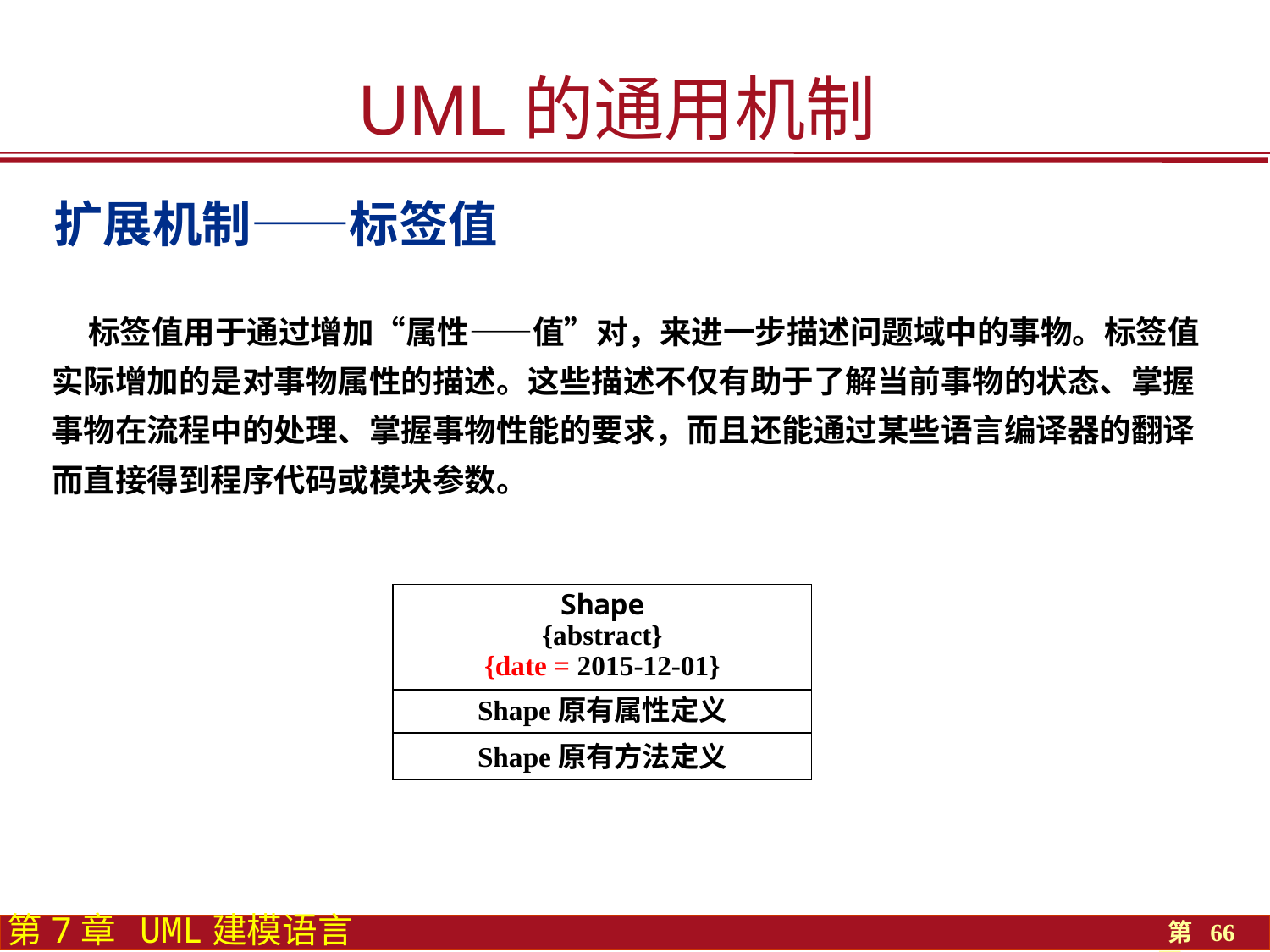

UML的通用机制
扩展机制——标签值
    标签值用于通过增加“属性——值”对，来进一步描述问题域中的事物。标签值实际增加的是对事物属性的描述。这些描述不仅有助于了解当前事物的状态、掌握事物在流程中的处理、掌握事物性能的要求，而且还能通过某些语言编译器的翻译而直接得到程序代码或模块参数。
Shape
{abstract}
{date = 2015-12-01}

Shape原有方法定义
Shape原有属性定义